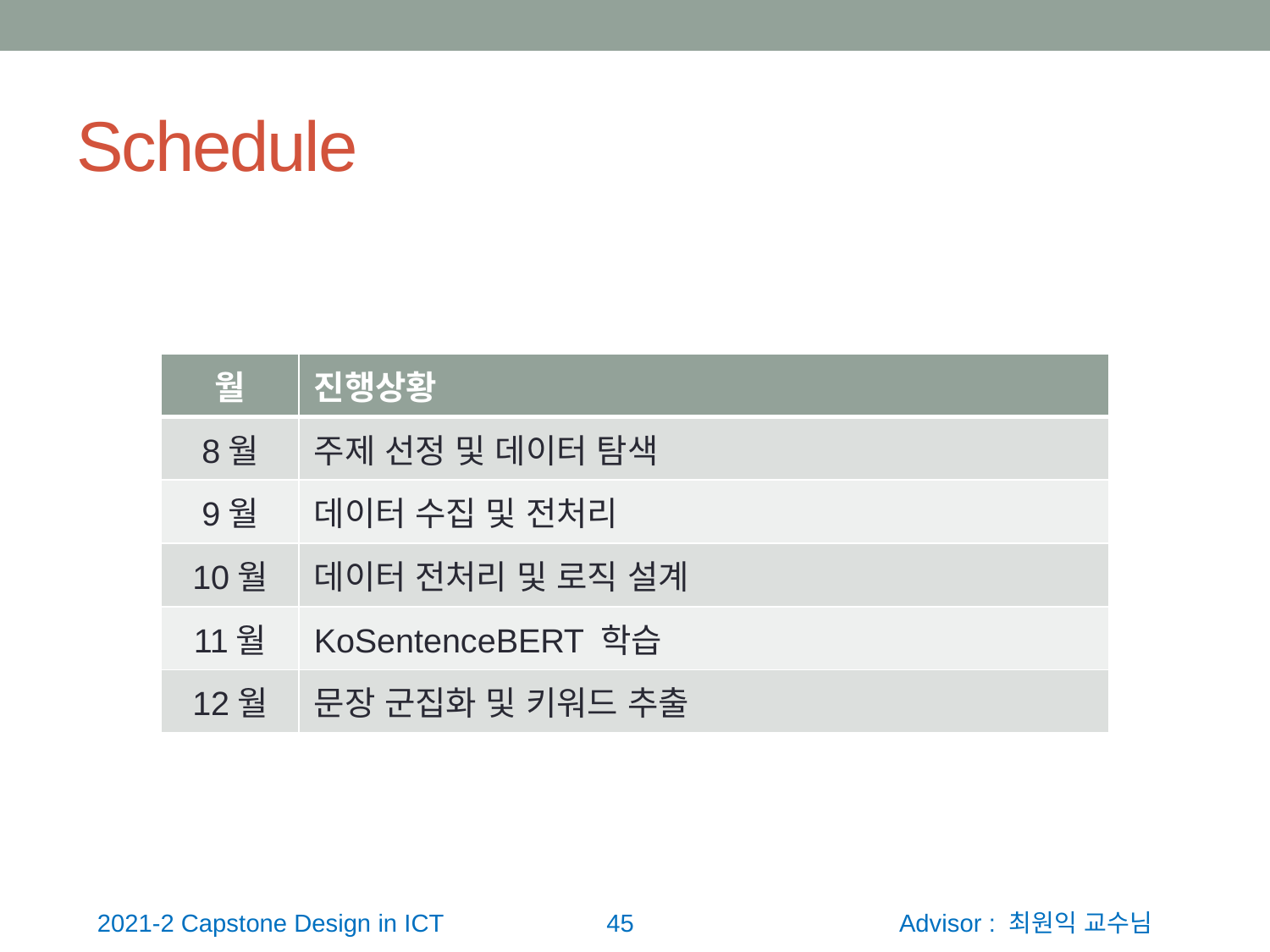

# Schedule
| 월 | 진행상황 |
| --- | --- |
| 8월 | 주제 선정 및 데이터 탐색 |
| 9월 | 데이터 수집 및 전처리 |
| 10월 | 데이터 전처리 및 로직 설계 |
| 11월 | KoSentenceBERT 학습 |
| 12월 | 문장 군집화 및 키워드 추출 |